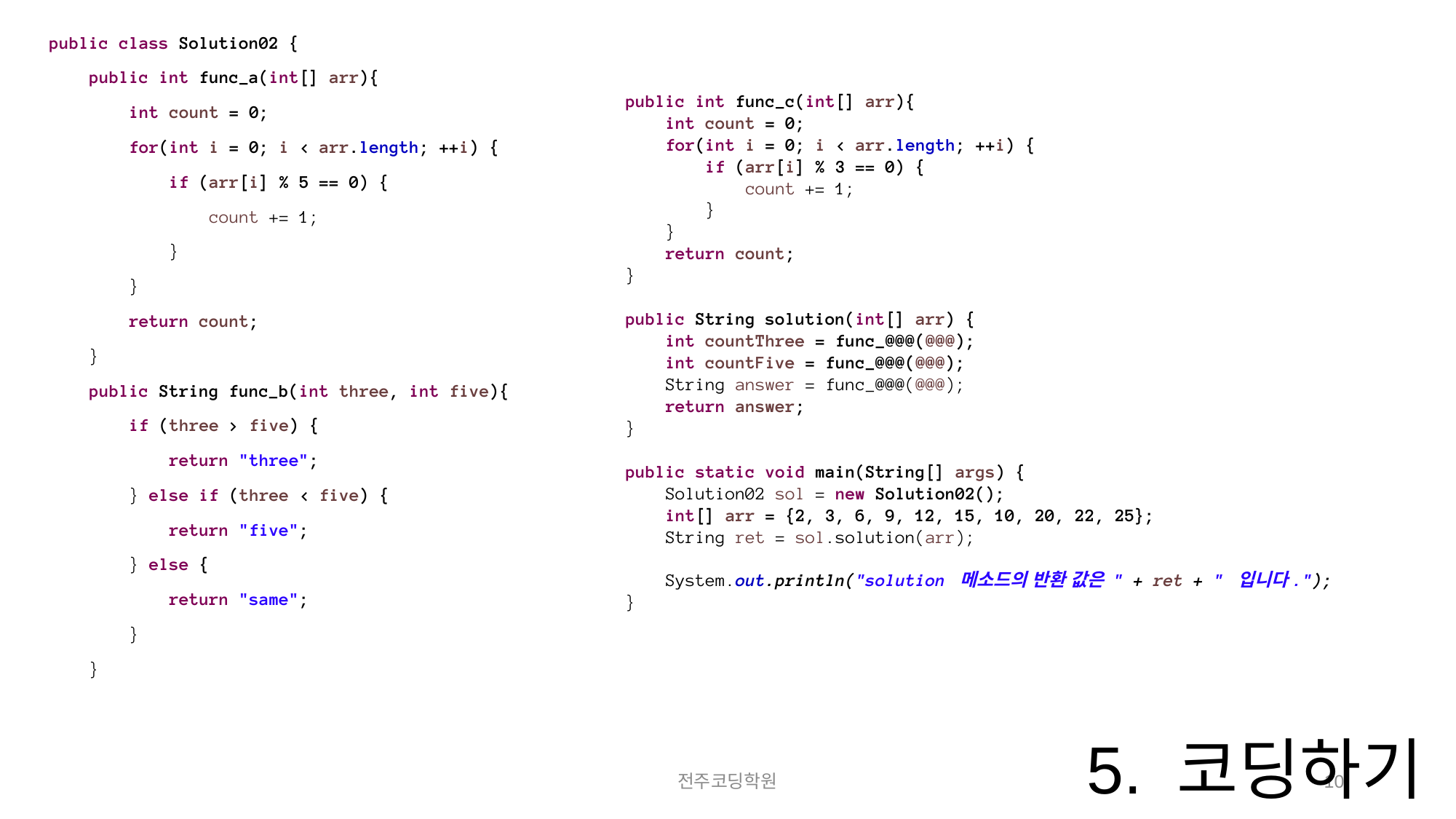

public class Solution02 {
    public int func_a(int[] arr){
        int count = 0;
        for(int i = 0; i < arr.length; ++i) {
            if (arr[i] % 5 == 0) {
                count += 1;
            }
        }
        return count;
    }
    public String func_b(int three, int five){
        if (three > five) {
            return "three";
        } else if (three < five) {
            return "five";
        } else {
            return "same";
        }
    }
    public int func_c(int[] arr){
        int count = 0;
        for(int i = 0; i < arr.length; ++i) {
            if (arr[i] % 3 == 0) {
                count += 1;
            }
        }
        return count;
    }

    public String solution(int[] arr) {
        int countThree = func_@@@(@@@);
        int countFive = func_@@@(@@@);
        String answer = func_@@@(@@@);
        return answer;
    }

    public static void main(String[] args) {
        Solution02 sol = new Solution02();
        int[] arr = {2, 3, 6, 9, 12, 15, 10, 20, 22, 25};
        String ret = sol.solution(arr);

        System.out.println("solution 메소드의 반환 값은 " + ret + " 입니다.");
    }
# 5. 코딩하기
전주코딩학원
10